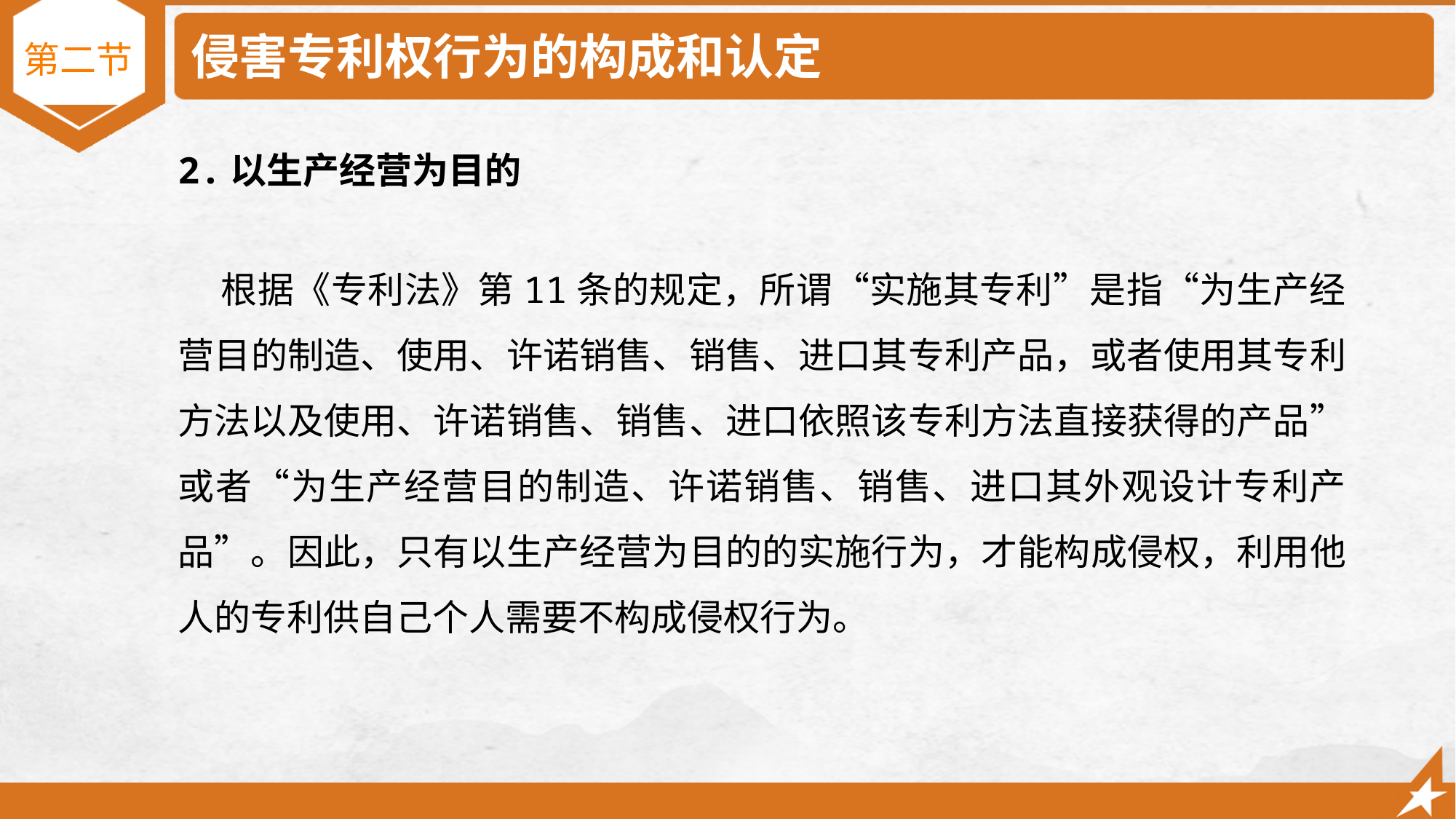

侵害专利权行为的构成和认定
第二节
2.以生产经营为目的
    根据《专利法》第11条的规定，所谓“实施其专利”是指“为生产经营目的制造、使用、许诺销售、销售、进口其专利产品，或者使用其专利方法以及使用、许诺销售、销售、进口依照该专利方法直接获得的产品”或者“为生产经营目的制造、许诺销售、销售、进口其外观设计专利产品”。因此，只有以生产经营为目的的实施行为，才能构成侵权，利用他人的专利供自己个人需要不构成侵权行为。